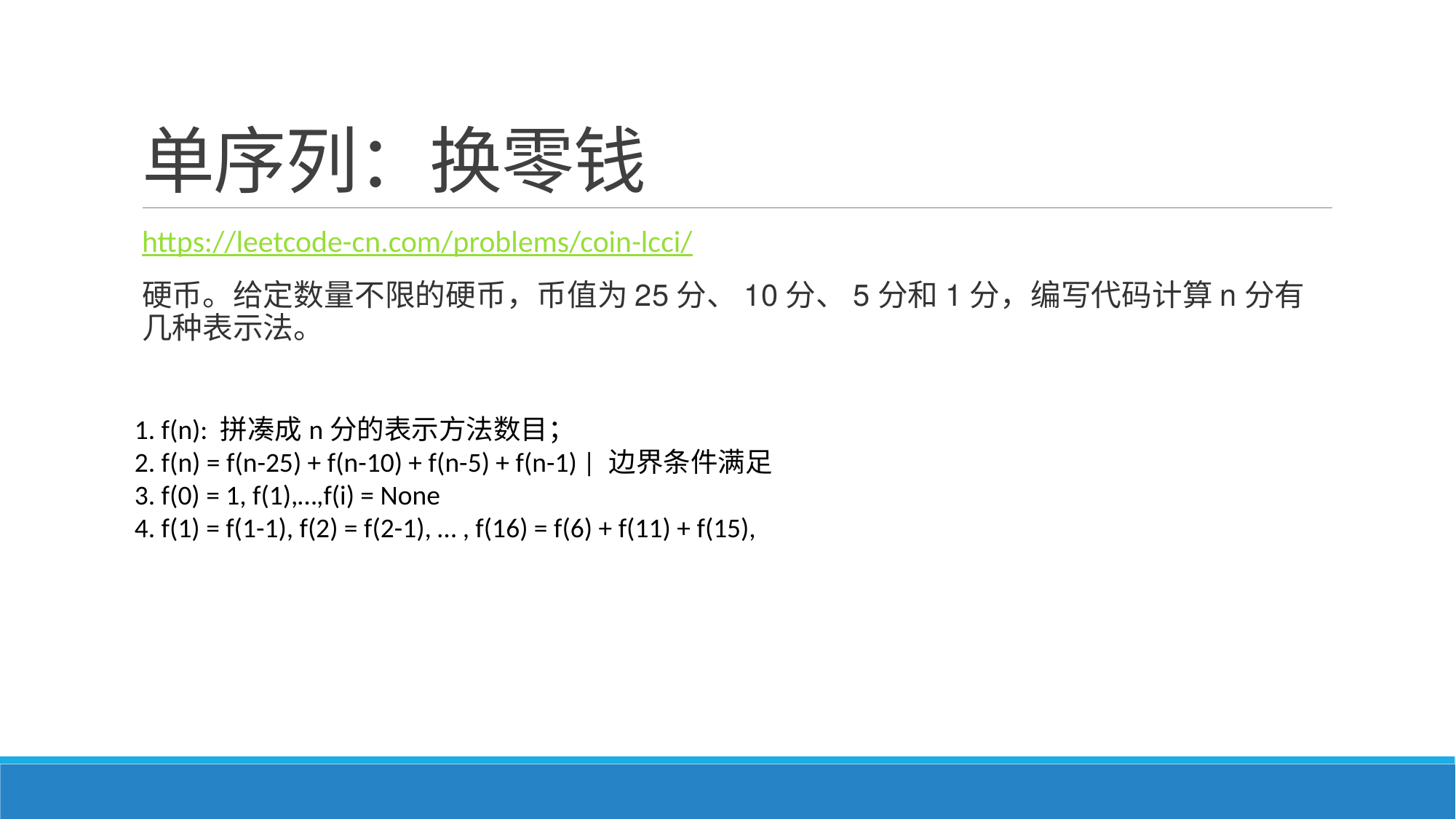

# 单序列：换零钱
https://leetcode-cn.com/problems/coin-lcci/
硬币。给定数量不限的硬币，币值为25分、10分、5分和1分，编写代码计算n分有几种表示法。
1. f(n): 拼凑成n分的表示方法数目；
2. f(n) = f(n-25) + f(n-10) + f(n-5) + f(n-1) | 边界条件满足
3. f(0) = 1, f(1),…,f(i) = None
4. f(1) = f(1-1), f(2) = f(2-1), … , f(16) = f(6) + f(11) + f(15),